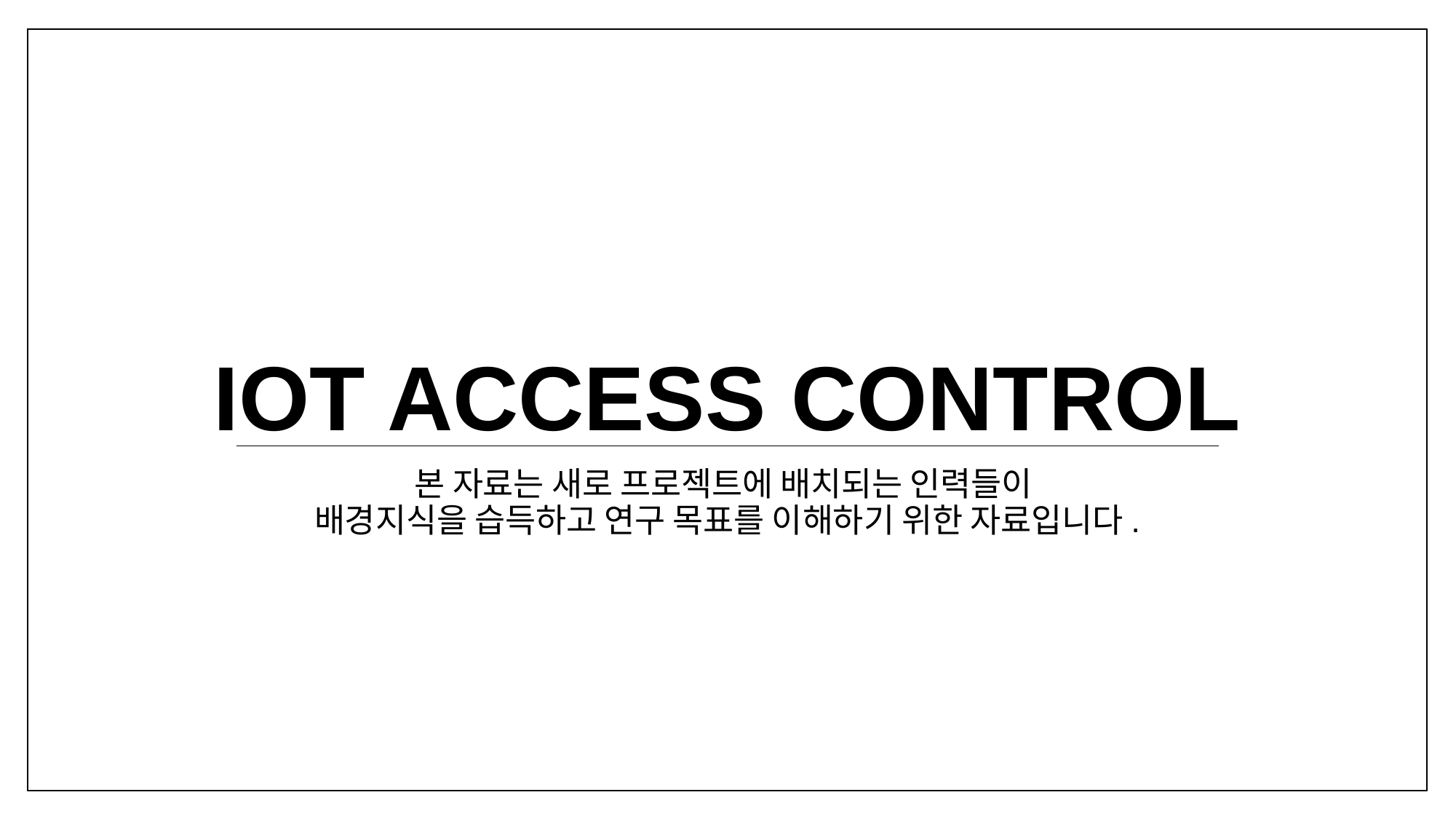

# IOT ACCESS CONTROL
본 자료는 새로 프로젝트에 배치되는 인력들이
배경지식을 습득하고 연구 목표를 이해하기 위한 자료입니다.